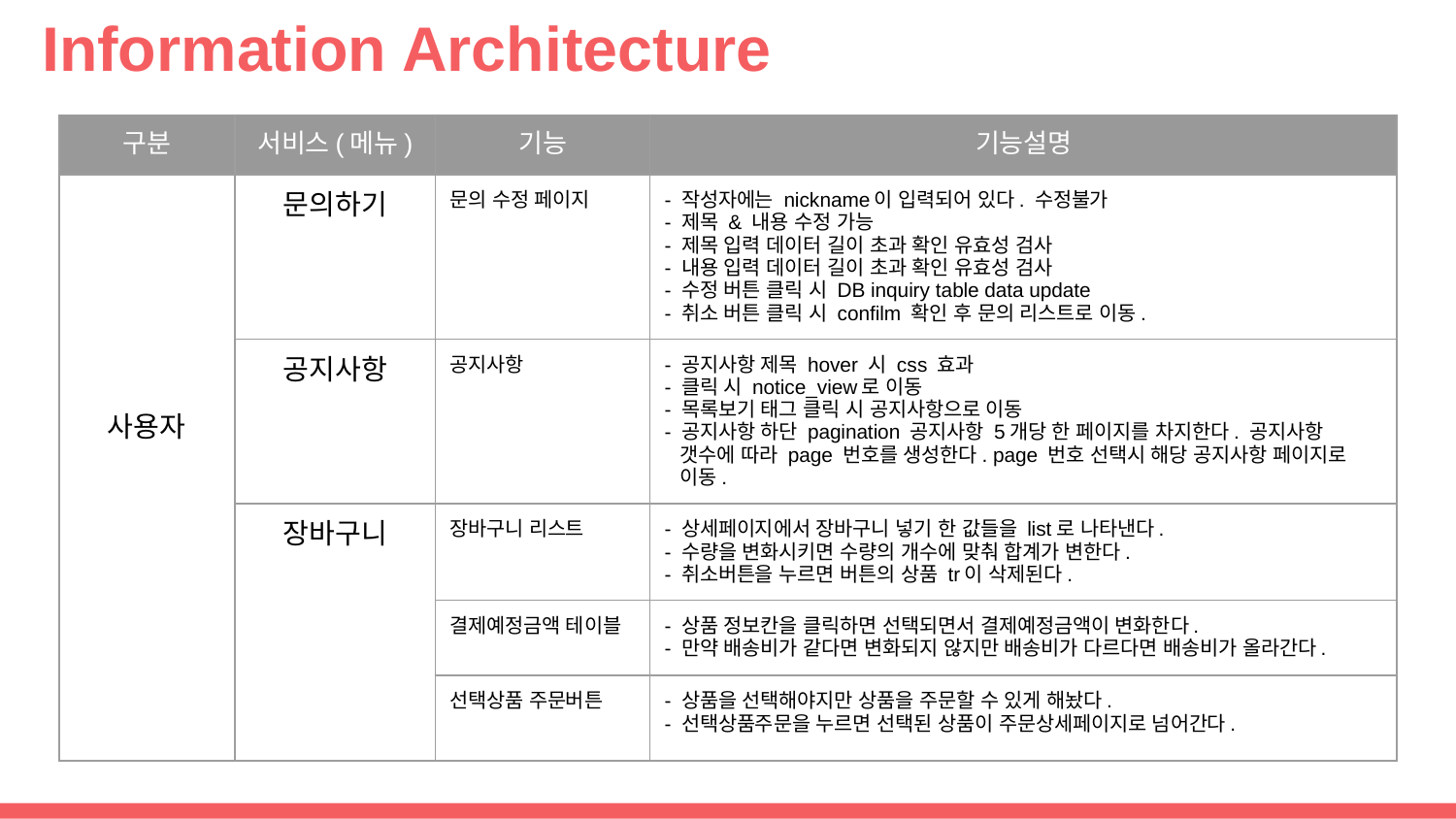

# Information Architecture
| 구분 | 서비스(메뉴) | 기능 | 기능설명 |
| --- | --- | --- | --- |
| 사용자 | 문의하기 | 문의 수정 페이지 | - 작성자에는 nickname이 입력되어 있다. 수정불가 - 제목 & 내용 수정 가능 - 제목 입력 데이터 길이 초과 확인 유효성 검사 - 내용 입력 데이터 길이 초과 확인 유효성 검사 - 수정 버튼 클릭 시 DB inquiry table data update - 취소 버튼 클릭 시 confilm 확인 후 문의 리스트로 이동. |
|  | 공지사항 | 공지사항 | - 공지사항 제목 hover 시 css 효과 - 클릭 시 notice\_view로 이동 - 목록보기 태그 클릭 시 공지사항으로 이동 - 공지사항 하단 pagination 공지사항 5개당 한 페이지를 차지한다. 공지사항 갯수에 따라 page 번호를 생성한다. page 번호 선택시 해당 공지사항 페이지로 이동. |
|  | 장바구니 | 장바구니 리스트 | - 상세페이지에서 장바구니 넣기 한 값들을 list로 나타낸다. - 수량을 변화시키면 수량의 개수에 맞춰 합계가 변한다. - 취소버튼을 누르면 버튼의 상품 tr이 삭제된다. |
|  |  | 결제예정금액 테이블 | - 상품 정보칸을 클릭하면 선택되면서 결제예정금액이 변화한다. - 만약 배송비가 같다면 변화되지 않지만 배송비가 다르다면 배송비가 올라간다. |
|  |  | 선택상품 주문버튼 | - 상품을 선택해야지만 상품을 주문할 수 있게 해놨다. - 선택상품주문을 누르면 선택된 상품이 주문상세페이지로 넘어간다. |